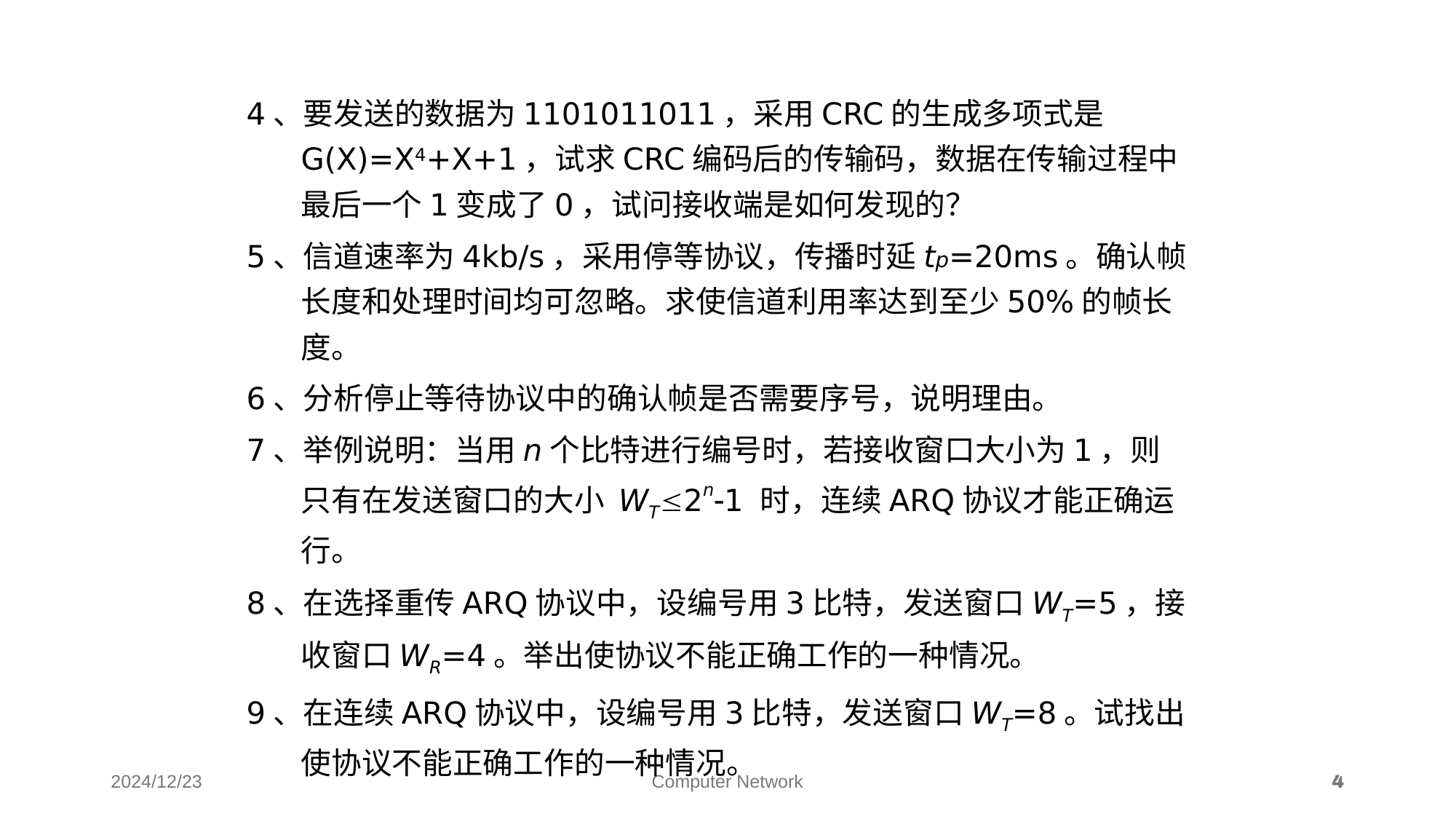

4、要发送的数据为1101011011，采用CRC的生成多项式是G(X)=X4+X+1，试求CRC编码后的传输码，数据在传输过程中最后一个1变成了0，试问接收端是如何发现的？
5、信道速率为4kb/s，采用停等协议，传播时延tp=20ms。确认帧长度和处理时间均可忽略。求使信道利用率达到至少50%的帧长度。
6、分析停止等待协议中的确认帧是否需要序号，说明理由。
7、举例说明：当用n个比特进行编号时，若接收窗口大小为1，则只有在发送窗口的大小 WT≤2n−1 时，连续ARQ协议才能正确运行。
8、在选择重传ARQ协议中，设编号用3比特，发送窗口WT=5，接收窗口WR=4。举出使协议不能正确工作的一种情况。
9、在连续ARQ协议中，设编号用3比特，发送窗口WT=8。试找出使协议不能正确工作的一种情况。
Computer Network
4
2024/12/23